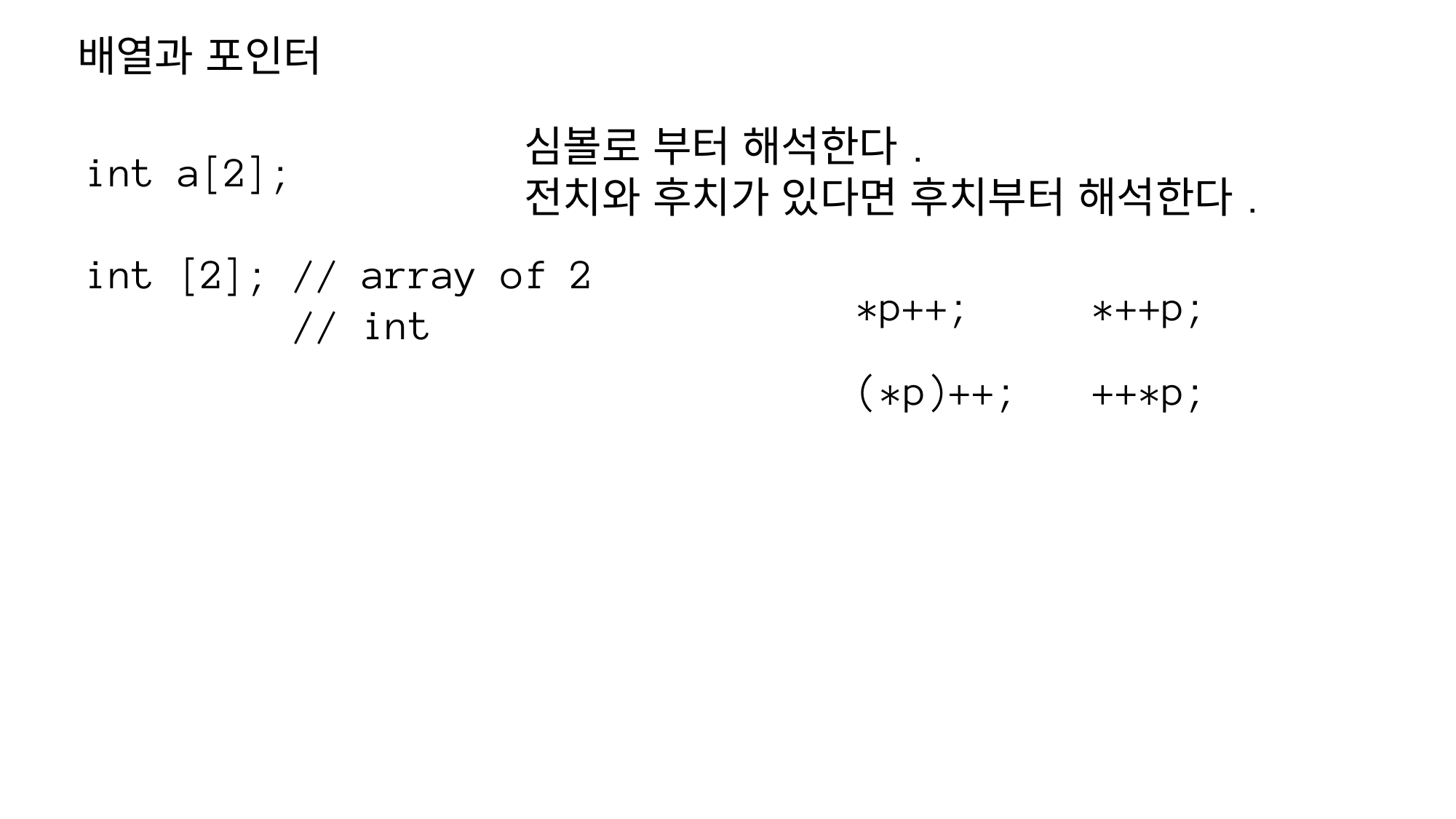

배열과 포인터
심볼로 부터 해석한다.
전치와 후치가 있다면 후치부터 해석한다.
int a[2];

int [2]; // array of 2
         // int
*p++;
*++p;
(*p)++;
++*p;